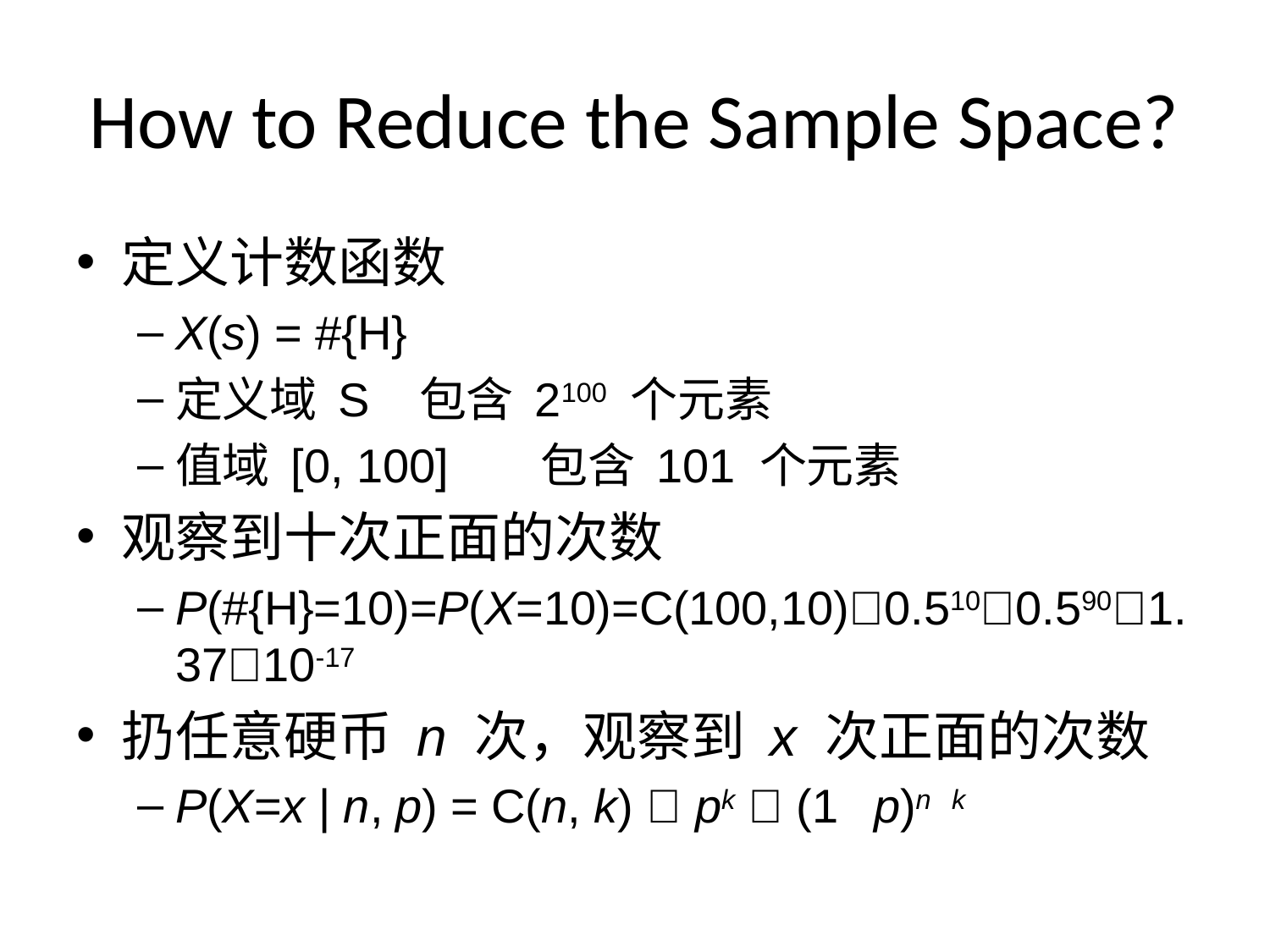

# How to Reduce the Sample Space?
定义计数函数
X(s) = #{H}
定义域 S 		包含 2100 个元素
值域 [0, 100]	包含 101 个元素
观察到十次正面的次数
P(#{H}=10)=P(X=10)=C(100,10)×0.510×0.590≈1.37×10-17
扔任意硬币 n 次，观察到 x 次正面的次数
P(X=x | n, p) = C(n, k) × pk × (1−p)n−k